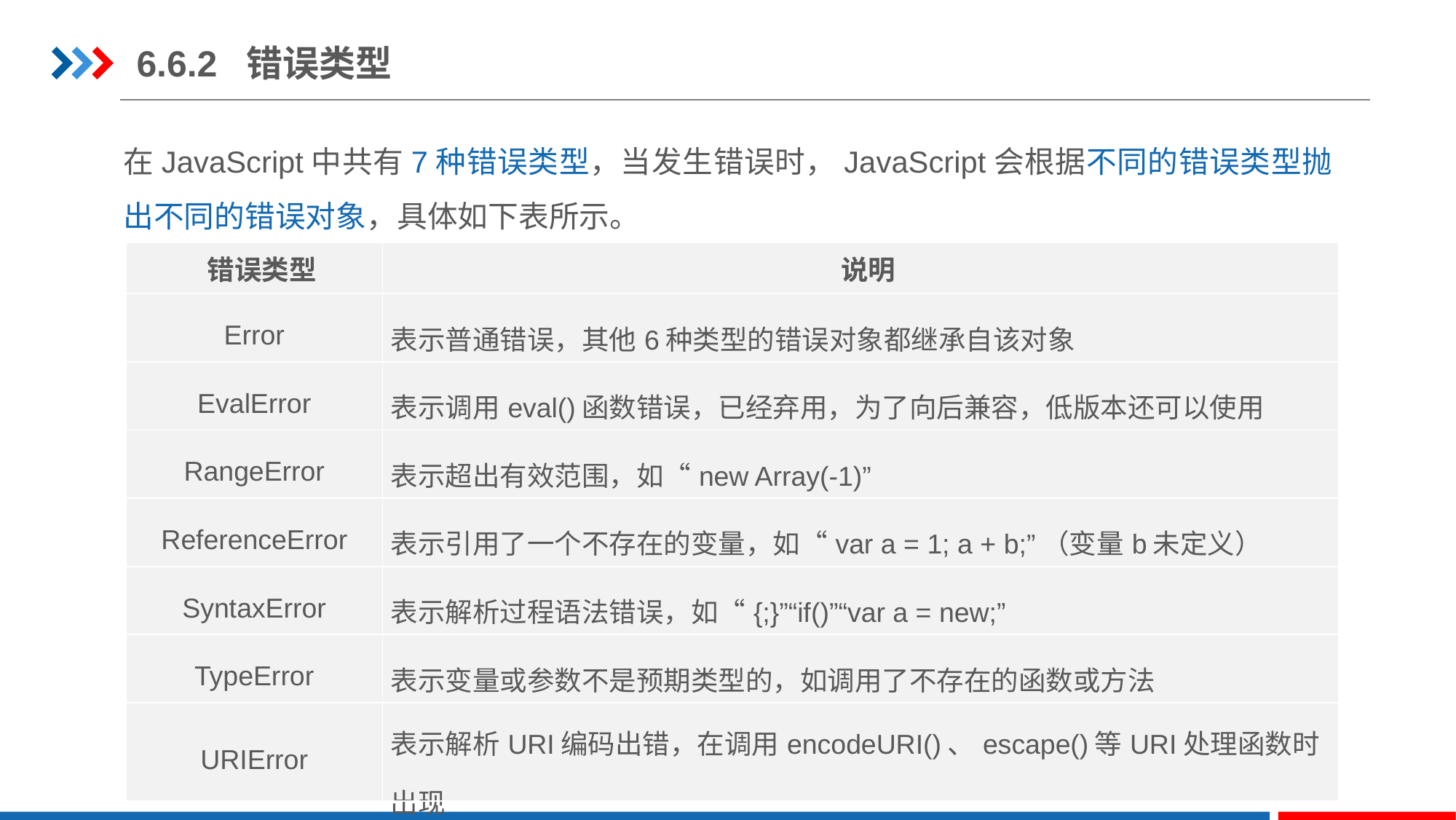

6.6.2  错误类型
在JavaScript中共有7种错误类型，当发生错误时，JavaScript会根据不同的错误类型抛出不同的错误对象，具体如下表所示。
| 错误类型 | 说明 |
| --- | --- |
| Error | 表示普通错误，其他6种类型的错误对象都继承自该对象 |
| EvalError | 表示调用eval()函数错误，已经弃用，为了向后兼容，低版本还可以使用 |
| RangeError | 表示超出有效范围，如“new Array(-1)” |
| ReferenceError | 表示引用了一个不存在的变量，如“var a = 1; a + b;”（变量b未定义） |
| SyntaxError | 表示解析过程语法错误，如“{;}”“if()”“var a = new;” |
| TypeError | 表示变量或参数不是预期类型的，如调用了不存在的函数或方法 |
| URIError | 表示解析URI编码出错，在调用encodeURI()、escape()等URI处理函数时出现 |